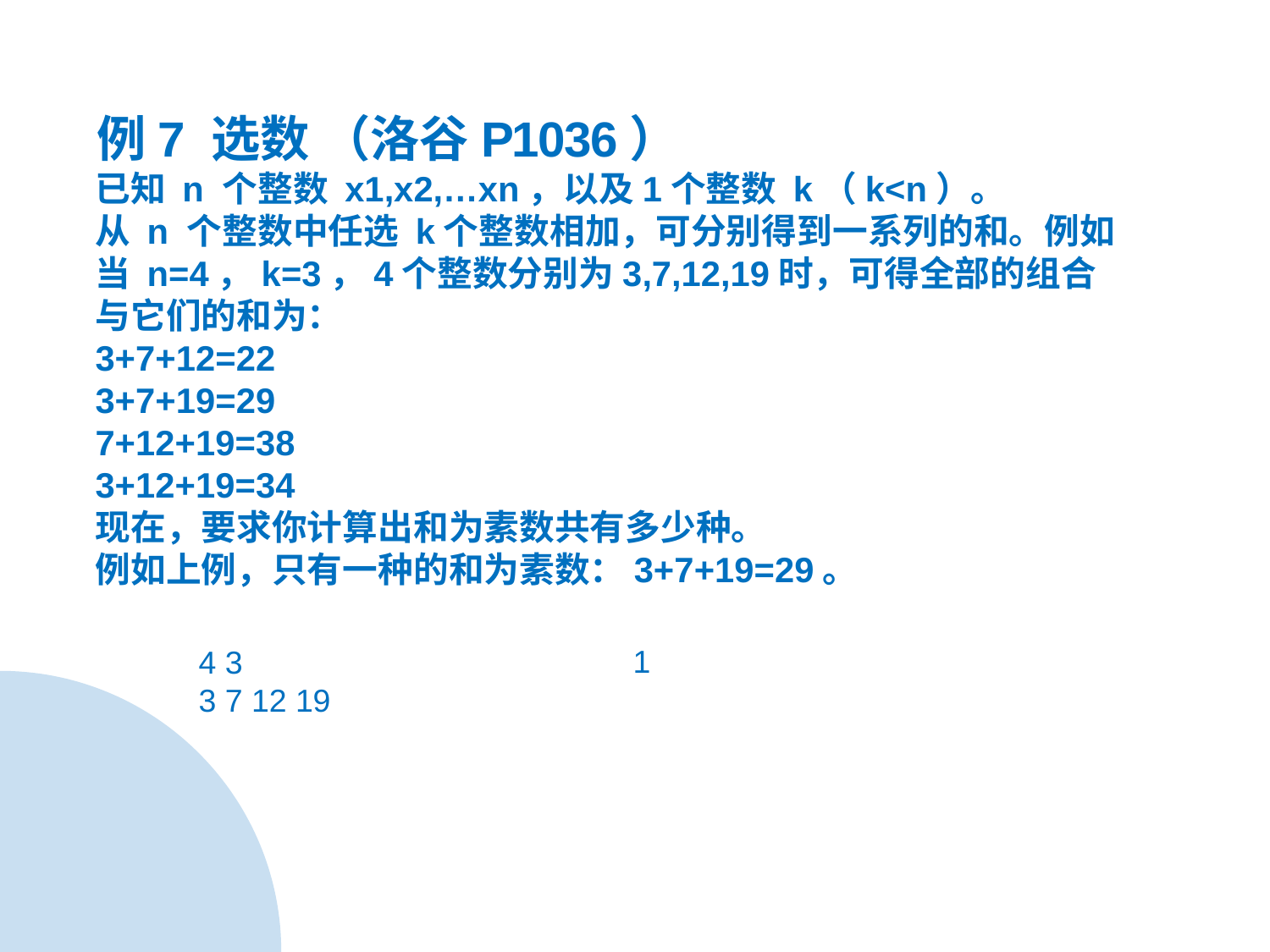

例7 选数 （洛谷P1036）
已知 n 个整数 x1,x2,…xn​，以及1个整数 k（k<n）。从 n 个整数中任选 k个整数相加，可分别得到一系列的和。例如当 n=4，k=3，4个整数分别为3,7,12,19时，可得全部的组合与它们的和为：
3+7+12=22
3+7+19=29
7+12+19=38
3+12+19=34
现在，要求你计算出和为素数共有多少种。
例如上例，只有一种的和为素数：3+7+19=29。

1
4 3
3 7 12 19